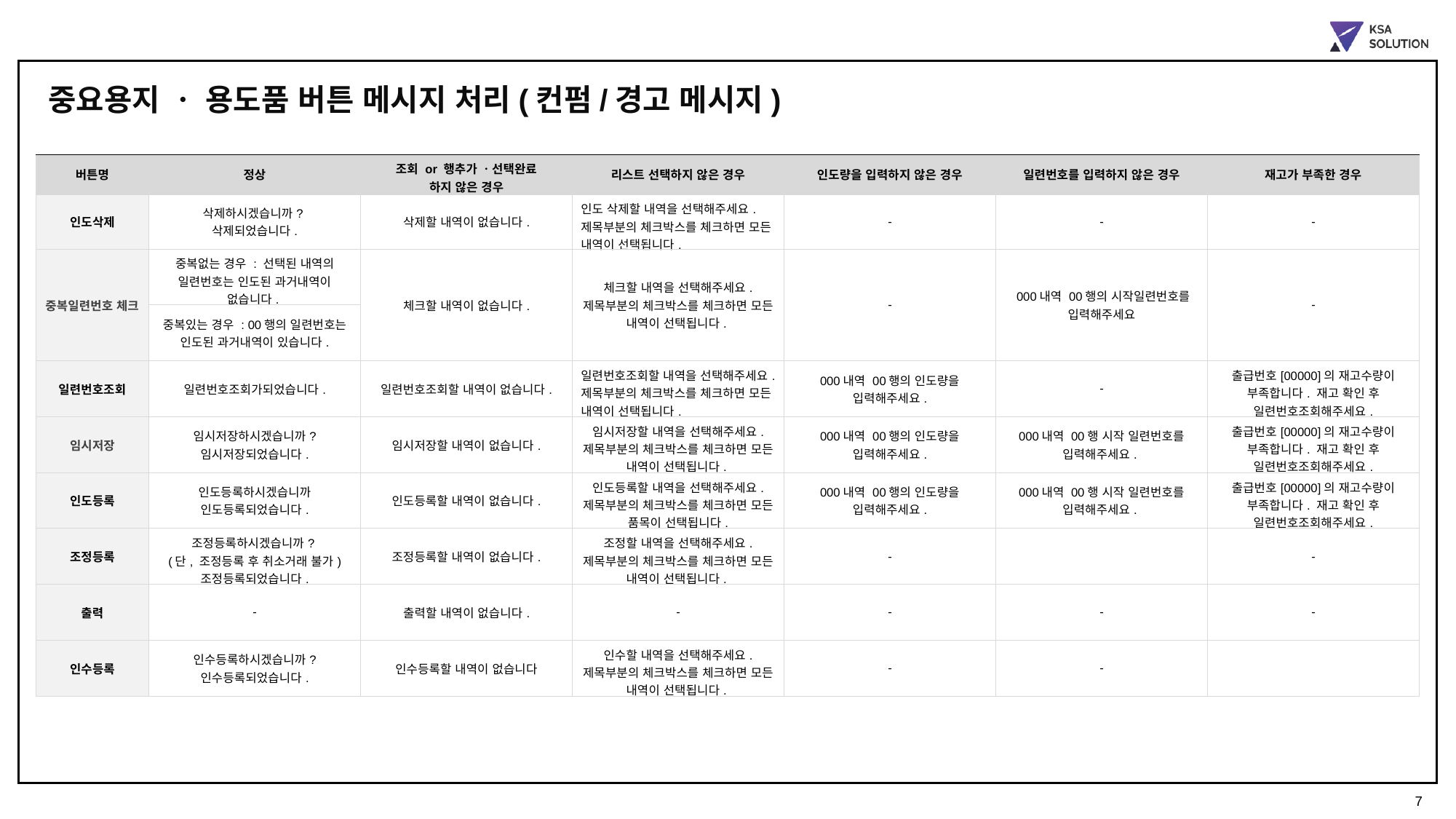

중요용지 ㆍ 용도품 버튼 메시지 처리(컨펌/경고 메시지)
| 버튼명 | 정상 | 조회 or 행추가 ㆍ선택완료 하지 않은 경우 | 리스트 선택하지 않은 경우 | 인도량을 입력하지 않은 경우 | 일련번호를 입력하지 않은 경우 | 재고가 부족한 경우 |
| --- | --- | --- | --- | --- | --- | --- |
| 인도삭제 | 삭제하시겠습니까? 삭제되었습니다. | 삭제할 내역이 없습니다. | 인도 삭제할 내역을 선택해주세요. 제목부분의 체크박스를 체크하면 모든 내역이 선택됩니다. | - | - | - |
| 중복일련번호 체크 | 중복없는 경우 : 선택된 내역의 일련번호는 인도된 과거내역이 없습니다. | 체크할 내역이 없습니다. | 체크할 내역을 선택해주세요. 제목부분의 체크박스를 체크하면 모든 내역이 선택됩니다. | - | 000내역 00행의 시작일련번호를 입력해주세요 | - |
|  | 중복있는 경우 : 00행의 일련번호는 인도된 과거내역이 있습니다. |  |  | - |  |  |
| 일련번호조회 | 일련번호조회가되었습니다. | 일련번호조회할 내역이 없습니다. | 일련번호조회할 내역을 선택해주세요. 제목부분의 체크박스를 체크하면 모든 내역이 선택됩니다. | 000내역 00행의 인도량을 입력해주세요. | - | 출급번호[00000]의 재고수량이 부족합니다. 재고 확인 후 일련번호조회해주세요. |
| 임시저장 | 임시저장하시겠습니까? 임시저장되었습니다. | 임시저장할 내역이 없습니다. | 임시저장할 내역을 선택해주세요. 제목부분의 체크박스를 체크하면 모든 내역이 선택됩니다. | 000내역 00행의 인도량을 입력해주세요. | 000내역 00행 시작 일련번호를 입력해주세요. | 출급번호[00000]의 재고수량이 부족합니다. 재고 확인 후 일련번호조회해주세요. |
| 인도등록 | 인도등록하시겠습니까 인도등록되었습니다. | 인도등록할 내역이 없습니다. | 인도등록할 내역을 선택해주세요. 제목부분의 체크박스를 체크하면 모든 품목이 선택됩니다. | 000내역 00행의 인도량을 입력해주세요. | 000내역 00행 시작 일련번호를 입력해주세요. | 출급번호[00000]의 재고수량이 부족합니다. 재고 확인 후 일련번호조회해주세요. |
| 조정등록 | 조정등록하시겠습니까? (단, 조정등록 후 취소거래 불가) 조정등록되었습니다. | 조정등록할 내역이 없습니다. | 조정할 내역을 선택해주세요. 제목부분의 체크박스를 체크하면 모든 내역이 선택됩니다. | - |  | - |
| 출력 | - | 출력할 내역이 없습니다. | - | - | - | - |
| 인수등록 | 인수등록하시겠습니까? 인수등록되었습니다. | 인수등록할 내역이 없습니다 | 인수할 내역을 선택해주세요. 제목부분의 체크박스를 체크하면 모든 내역이 선택됩니다. | - | - |  |